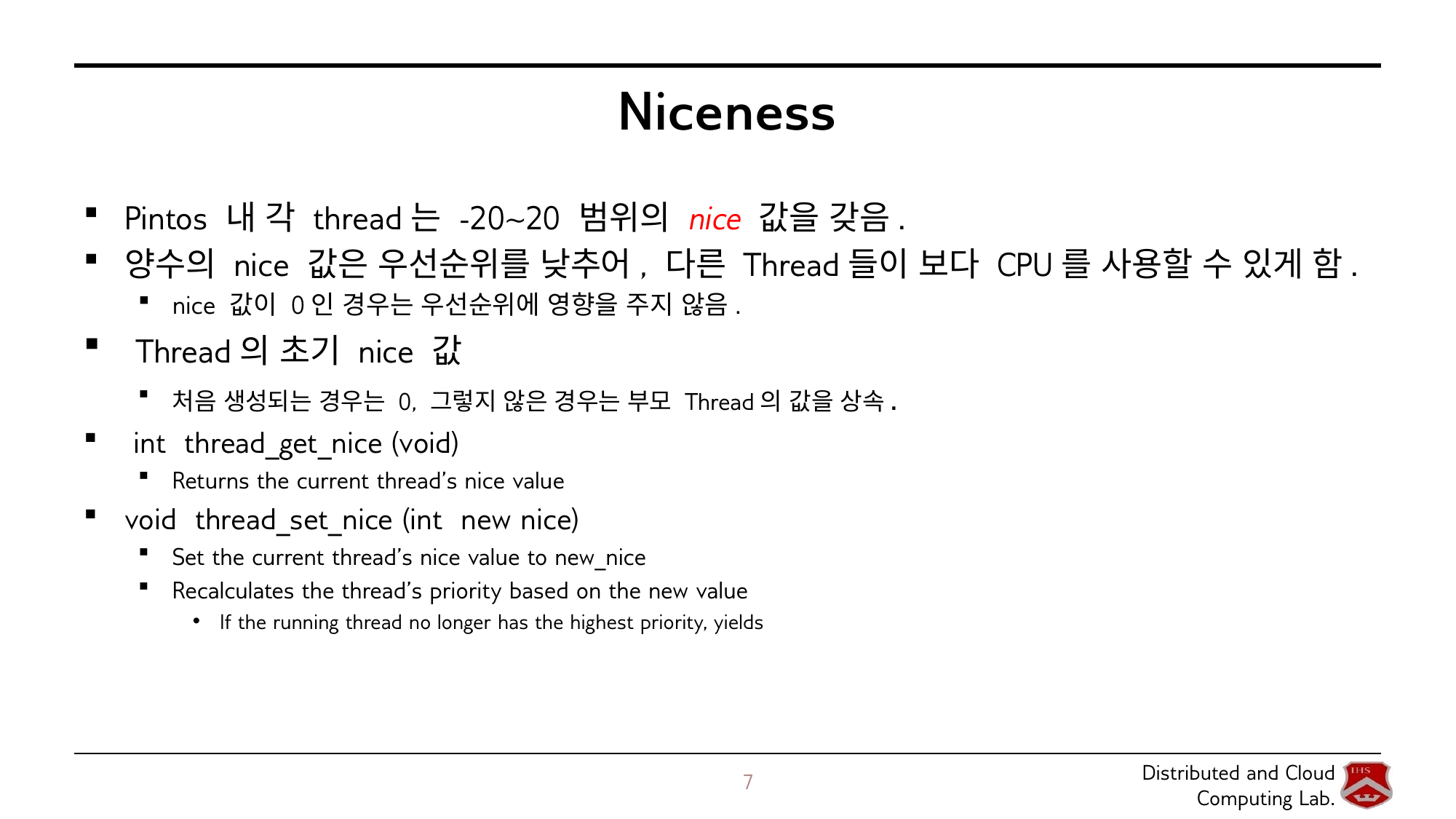

# Niceness
Pintos 내 각 thread는 -20~20 범위의 nice 값을 갖음.
양수의 nice 값은 우선순위를 낮추어, 다른 Thread들이 보다 CPU를 사용할 수 있게 함.
nice 값이 0인 경우는 우선순위에 영향을 주지 않음.
 Thread의 초기 nice 값
처음 생성되는 경우는 0, 그렇지 않은 경우는 부모 Thread의 값을 상속.
 int  thread_get_nice (void)
Returns the current thread’s nice value
void  thread_set_nice (int  new nice)
Set the current thread’s nice value to new_nice
Recalculates the thread’s priority based on the new value
If the running thread no longer has the highest priority, yields

7